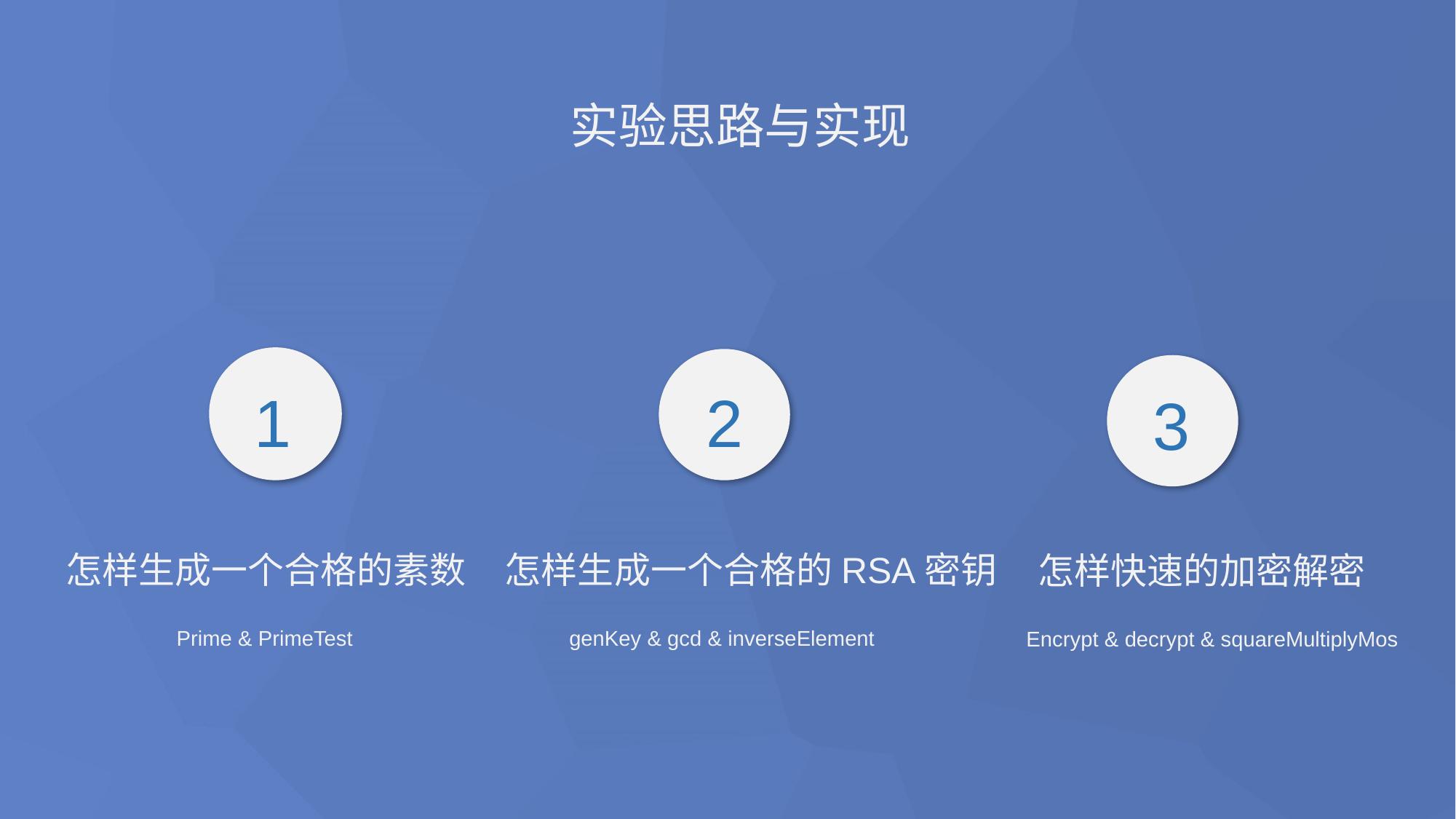

实验思路与实现

1
2
3
怎样生成一个合格的素数
怎样生成一个合格的RSA密钥
怎样快速的加密解密
Prime & PrimeTest
genKey & gcd & inverseElement
Encrypt & decrypt & squareMultiplyMos